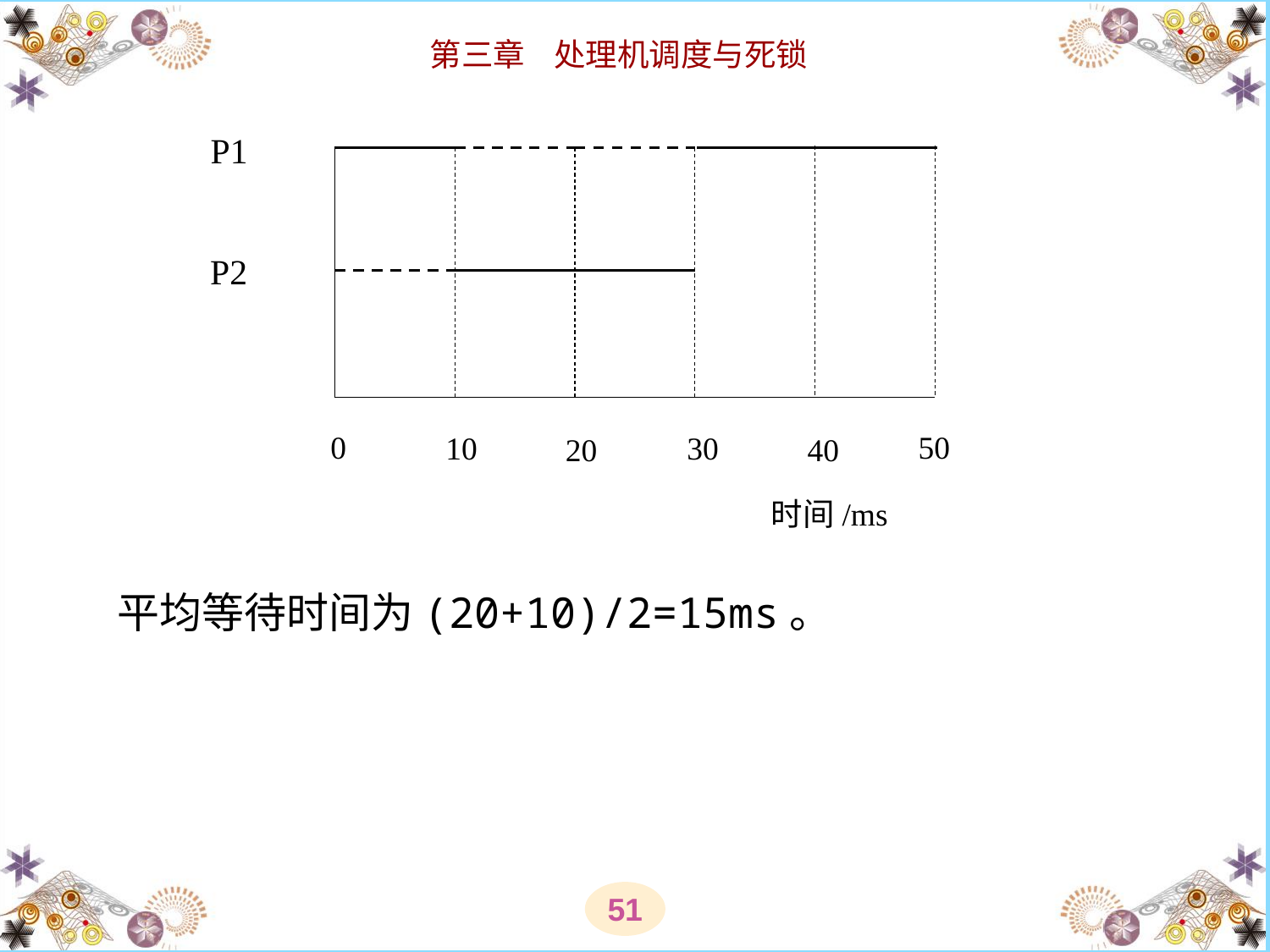

P1
P2
0
50
10
30
20
40
时间/ms
# 平均等待时间为(20+10)/2=15ms。